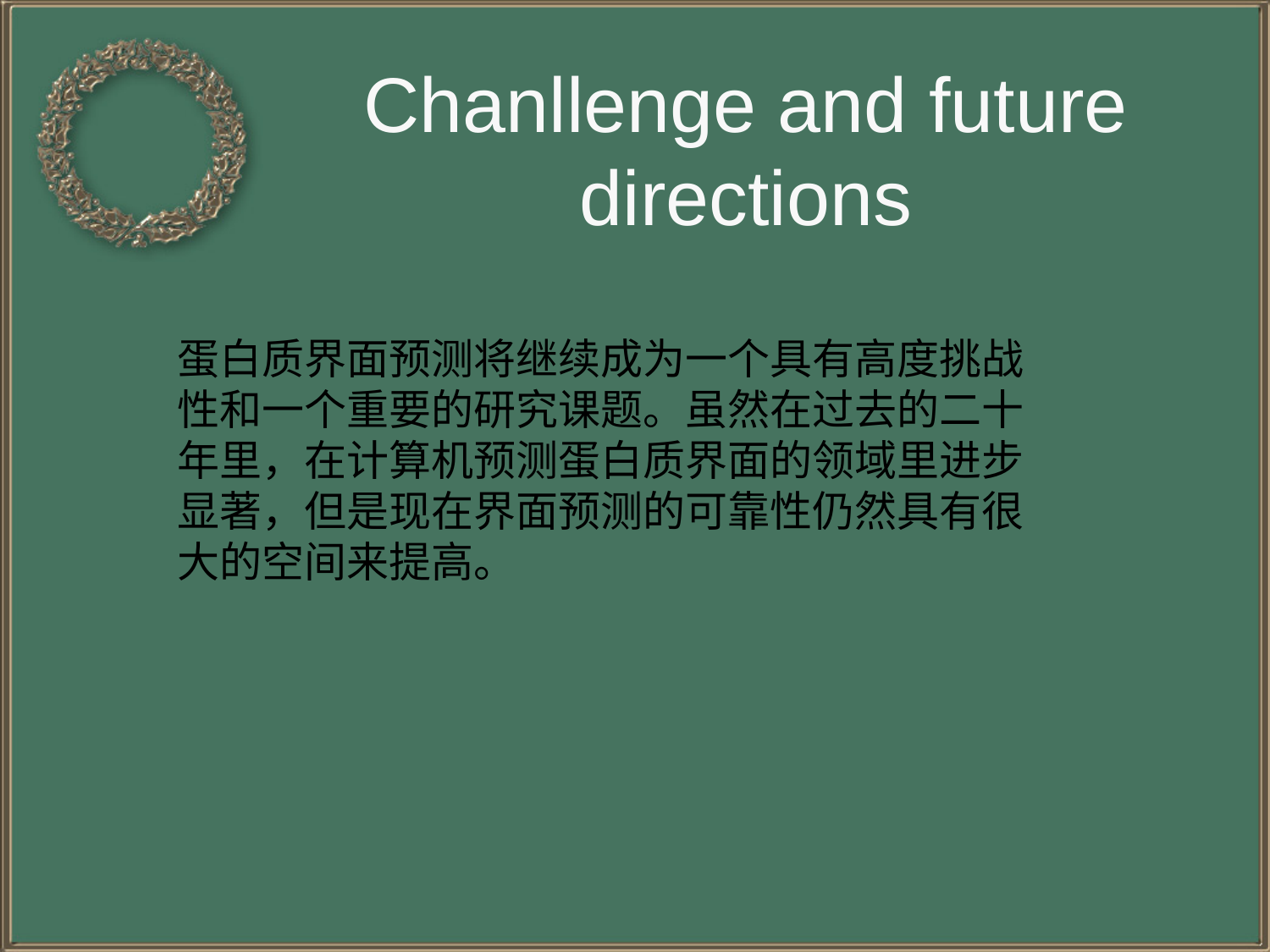

# Chanllenge and future directions
蛋白质界面预测将继续成为一个具有高度挑战性和一个重要的研究课题。虽然在过去的二十年里，在计算机预测蛋白质界面的领域里进步显著，但是现在界面预测的可靠性仍然具有很大的空间来提高。